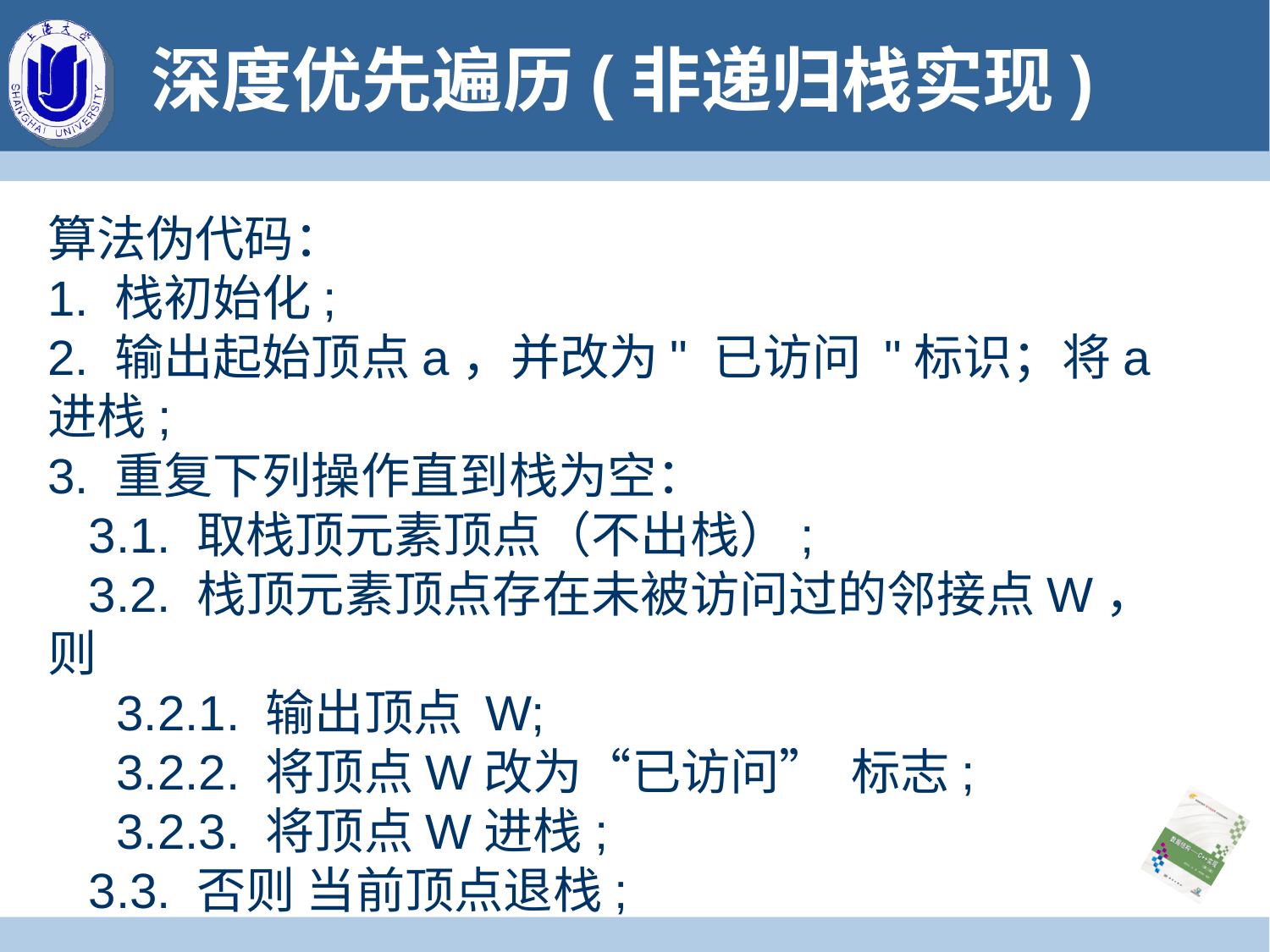

# 深度优先遍历(非递归栈实现)
算法伪代码：
1. 栈初始化;
2. 输出起始顶点a，并改为" 已访问 "标识；将a进栈;
3. 重复下列操作直到栈为空：
   3.1. 取栈顶元素顶点（不出栈）;
   3.2. 栈顶元素顶点存在未被访问过的邻接点W，则
     3.2.1. 输出顶点 W;
     3.2.2. 将顶点W改为“已访问”  标志;
     3.2.3. 将顶点W进栈;
   3.3. 否则 当前顶点退栈;